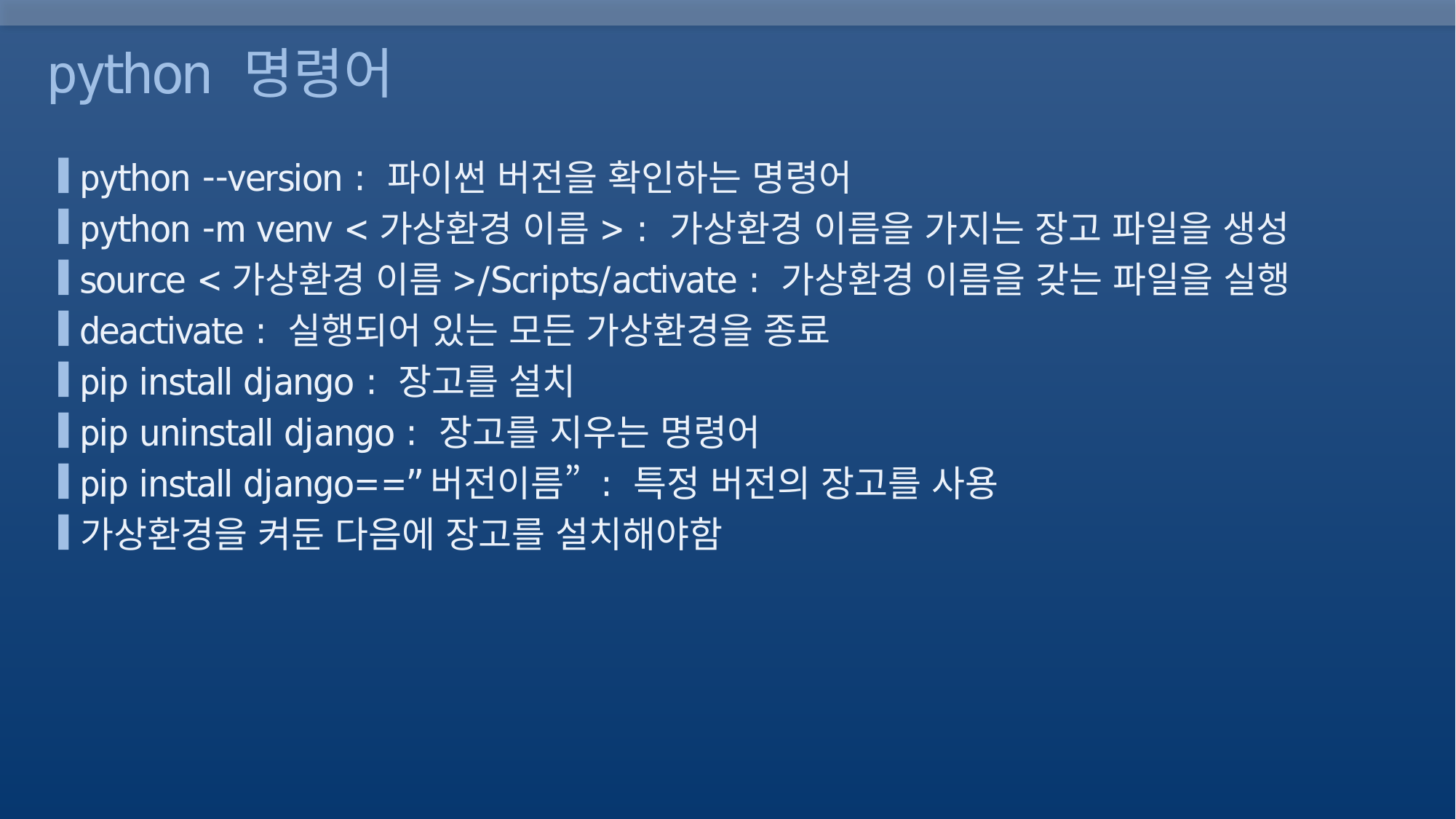

# python 명령어
python --version : 파이썬 버전을 확인하는 명령어
python -m venv <가상환경 이름> : 가상환경 이름을 가지는 장고 파일을 생성
source <가상환경 이름>/Scripts/activate : 가상환경 이름을 갖는 파일을 실행
deactivate : 실행되어 있는 모든 가상환경을 종료
pip install django : 장고를 설치
pip uninstall django : 장고를 지우는 명령어
pip install django==”버전이름” : 특정 버전의 장고를 사용
가상환경을 켜둔 다음에 장고를 설치해야함